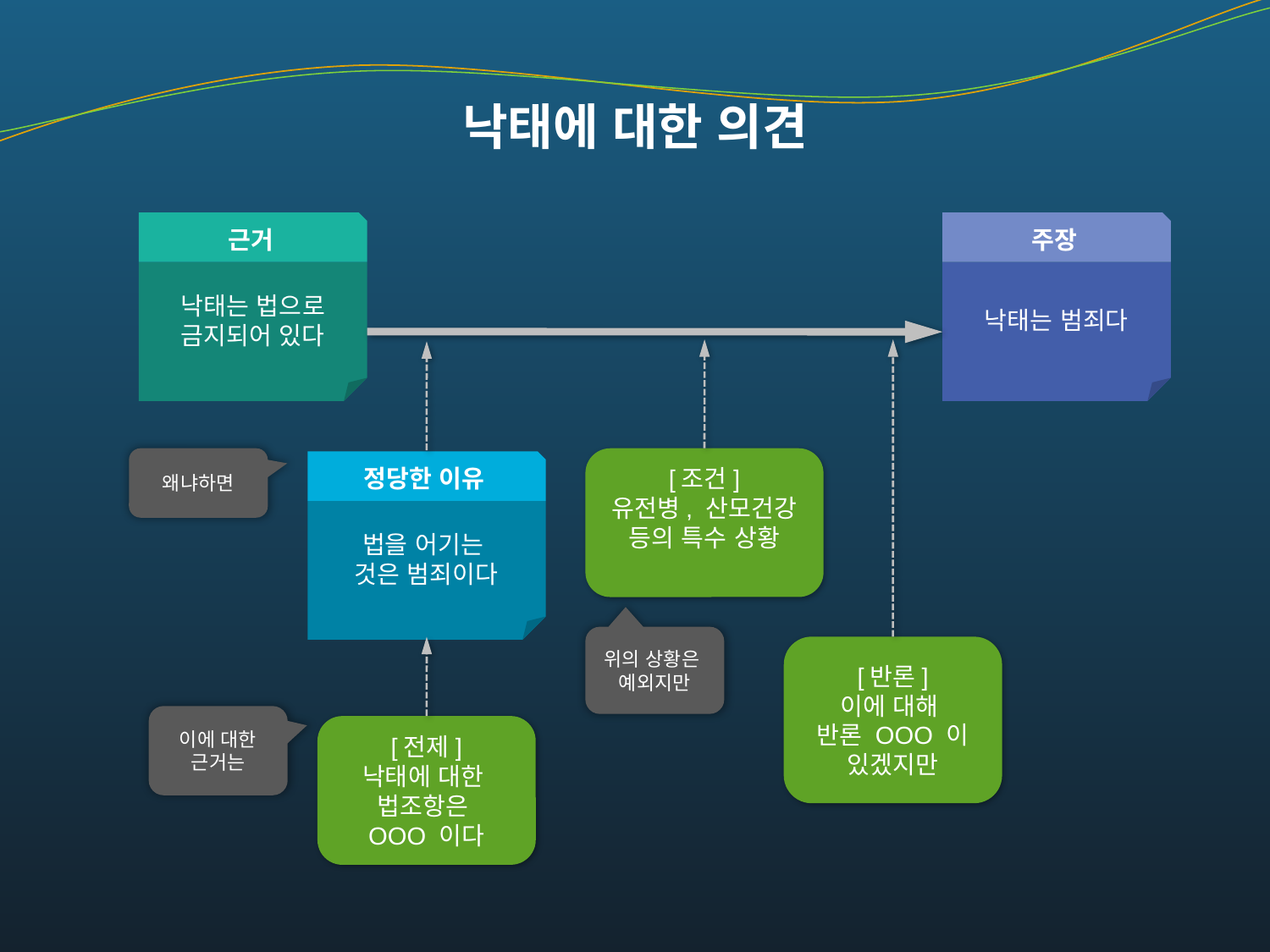

낙태에 대한 의견
근거
낙태는 법으로 금지되어 있다
주장
낙태는 범죄다
왜냐하면
[조건]
유전병, 산모건강 등의 특수 상황

정당한 이유
법을 어기는
것은 범죄이다
위의 상황은
예외지만
[반론]
이에 대해
반론 OOO 이 있겠지만
이에 대한 근거는
[전제]
낙태에 대한
법조항은
OOO 이다